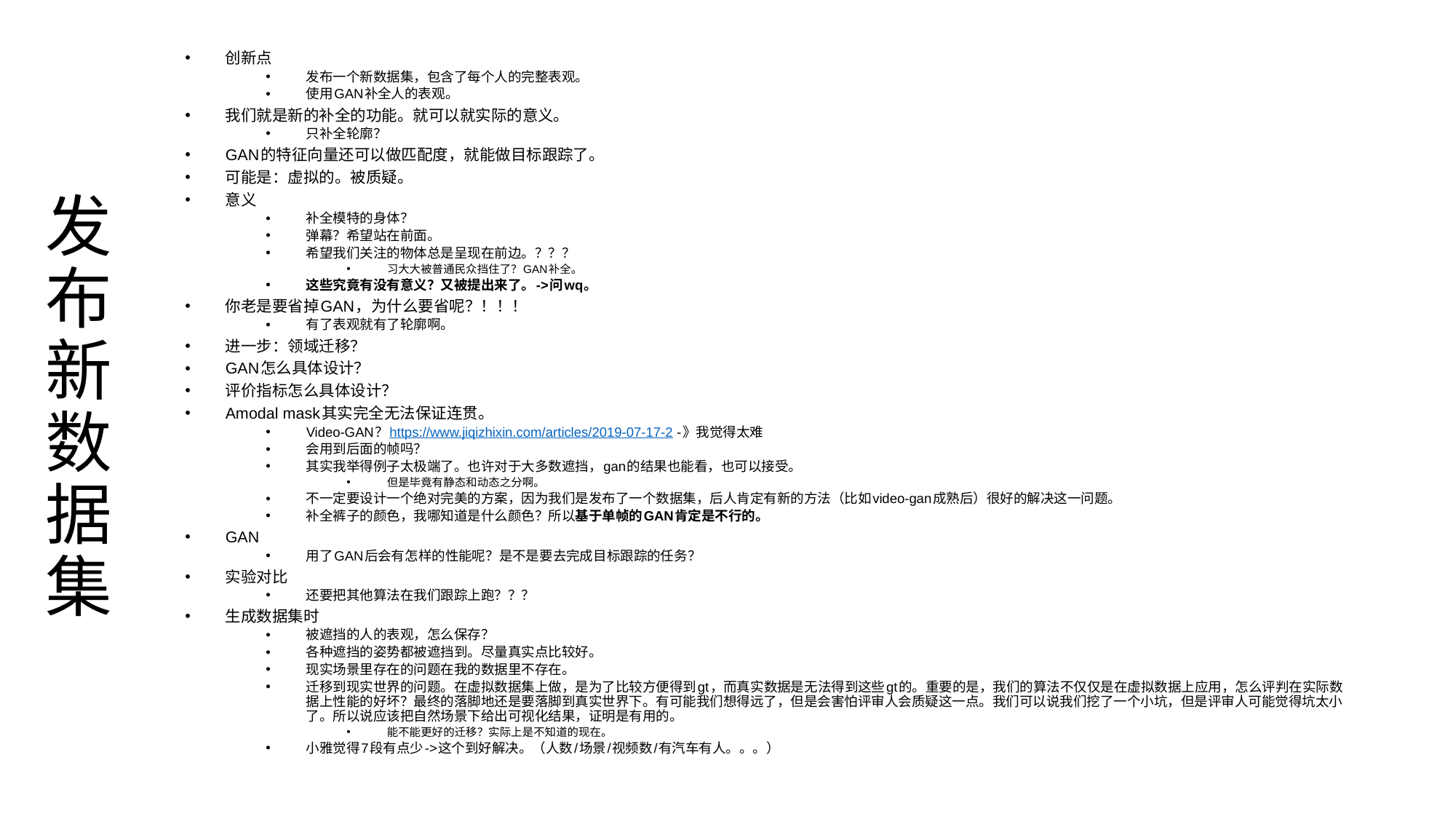

创新点
发布一个新数据集，包含了每个人的完整表观。
使用GAN补全人的表观。
我们就是新的补全的功能。就可以就实际的意义。
只补全轮廓？
GAN的特征向量还可以做匹配度，就能做目标跟踪了。
可能是：虚拟的。被质疑。
意义
补全模特的身体？
弹幕？希望站在前面。
希望我们关注的物体总是呈现在前边。？？？
习大大被普通民众挡住了？GAN补全。
这些究竟有没有意义？又被提出来了。->问wq。
你老是要省掉GAN，为什么要省呢？！！！
有了表观就有了轮廓啊。
进一步：领域迁移？
GAN怎么具体设计？
评价指标怎么具体设计？
Amodal mask其实完全无法保证连贯。
Video-GAN？https://www.jiqizhixin.com/articles/2019-07-17-2 -》我觉得太难
会用到后面的帧吗？
其实我举得例子太极端了。也许对于大多数遮挡，gan的结果也能看，也可以接受。
但是毕竟有静态和动态之分啊。
不一定要设计一个绝对完美的方案，因为我们是发布了一个数据集，后人肯定有新的方法（比如video-gan成熟后）很好的解决这一问题。
补全裤子的颜色，我哪知道是什么颜色？所以基于单帧的GAN肯定是不行的。
GAN
用了GAN后会有怎样的性能呢？是不是要去完成目标跟踪的任务？
实验对比
还要把其他算法在我们跟踪上跑？？？
生成数据集时
被遮挡的人的表观，怎么保存？
各种遮挡的姿势都被遮挡到。尽量真实点比较好。
现实场景里存在的问题在我的数据里不存在。
迁移到现实世界的问题。在虚拟数据集上做，是为了比较方便得到gt，而真实数据是无法得到这些gt的。重要的是，我们的算法不仅仅是在虚拟数据上应用，怎么评判在实际数据上性能的好坏？最终的落脚地还是要落脚到真实世界下。有可能我们想得远了，但是会害怕评审人会质疑这一点。我们可以说我们挖了一个小坑，但是评审人可能觉得坑太小了。所以说应该把自然场景下给出可视化结果，证明是有用的。
能不能更好的迁移？实际上是不知道的现在。
小雅觉得7段有点少->这个到好解决。（人数/场景/视频数/有汽车有人。。。）
# 发布新数据集